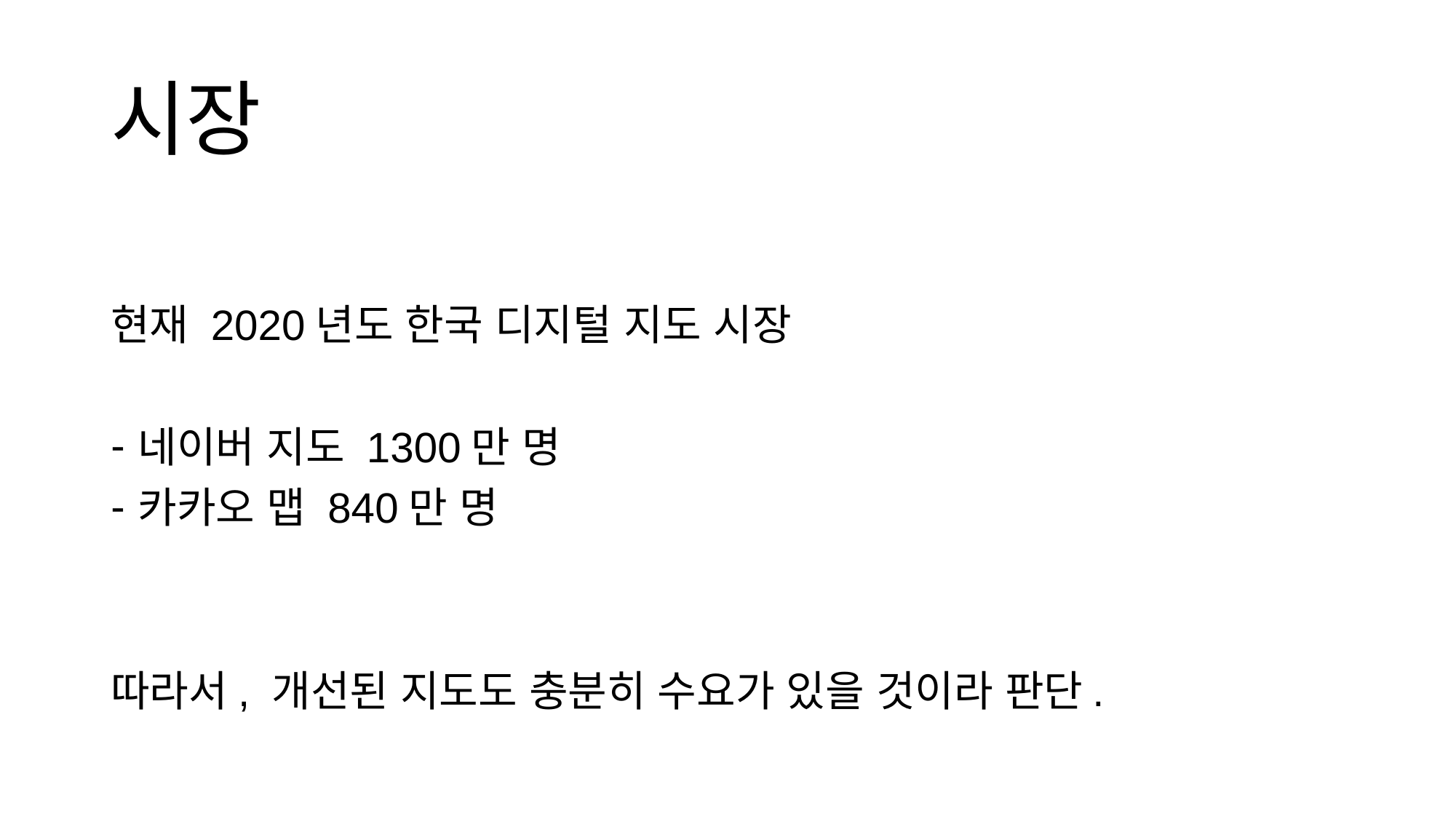

# 시장
현재 2020년도 한국 디지털 지도 시장

네이버 지도 1300만 명
카카오 맵 840만 명

따라서, 개선된 지도도 충분히 수요가 있을 것이라 판단.